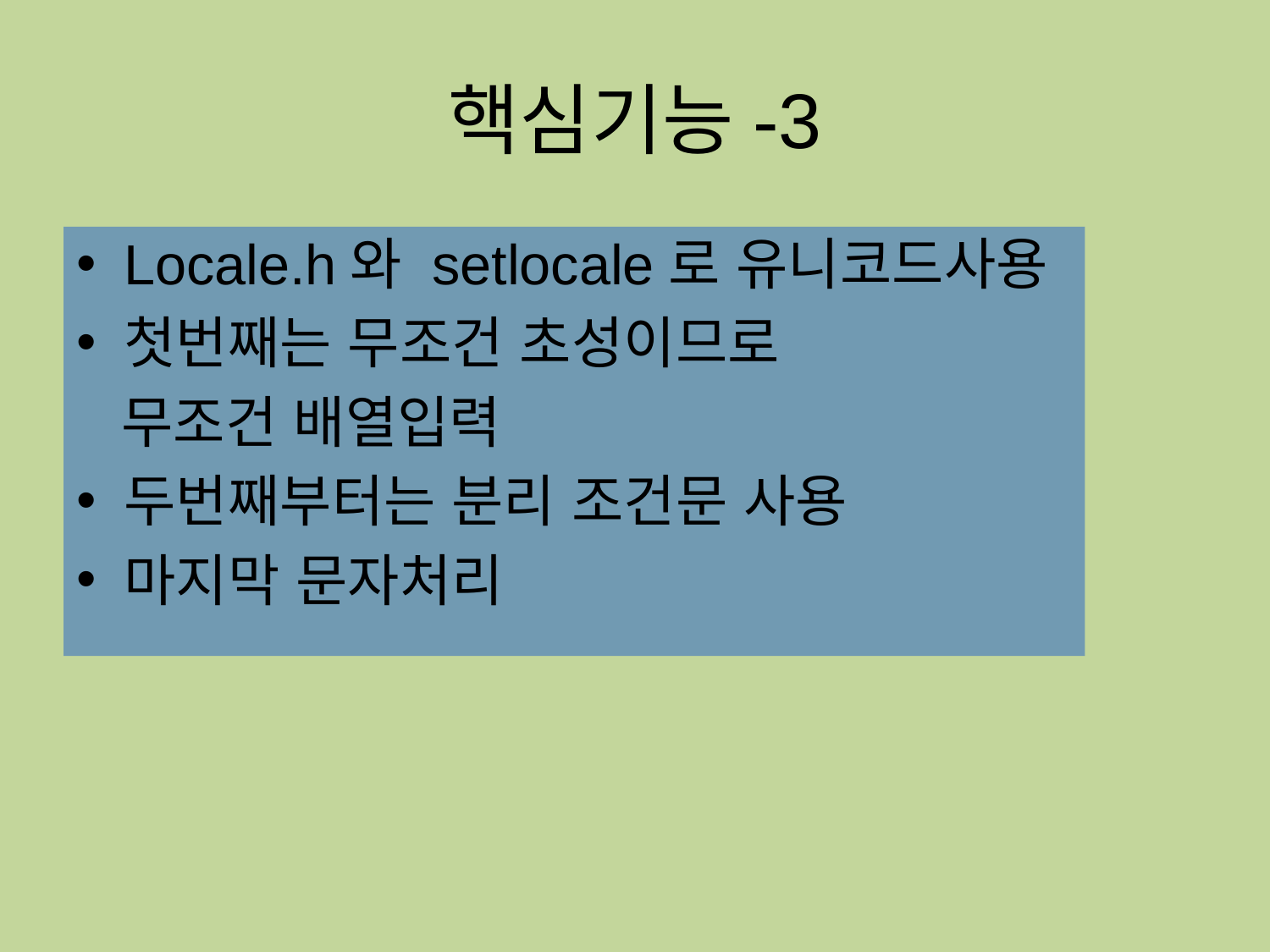

# 핵심기능-3
Locale.h와 setlocale로 유니코드사용
첫번째는 무조건 초성이므로
  무조건 배열입력
두번째부터는 분리 조건문 사용
마지막 문자처리